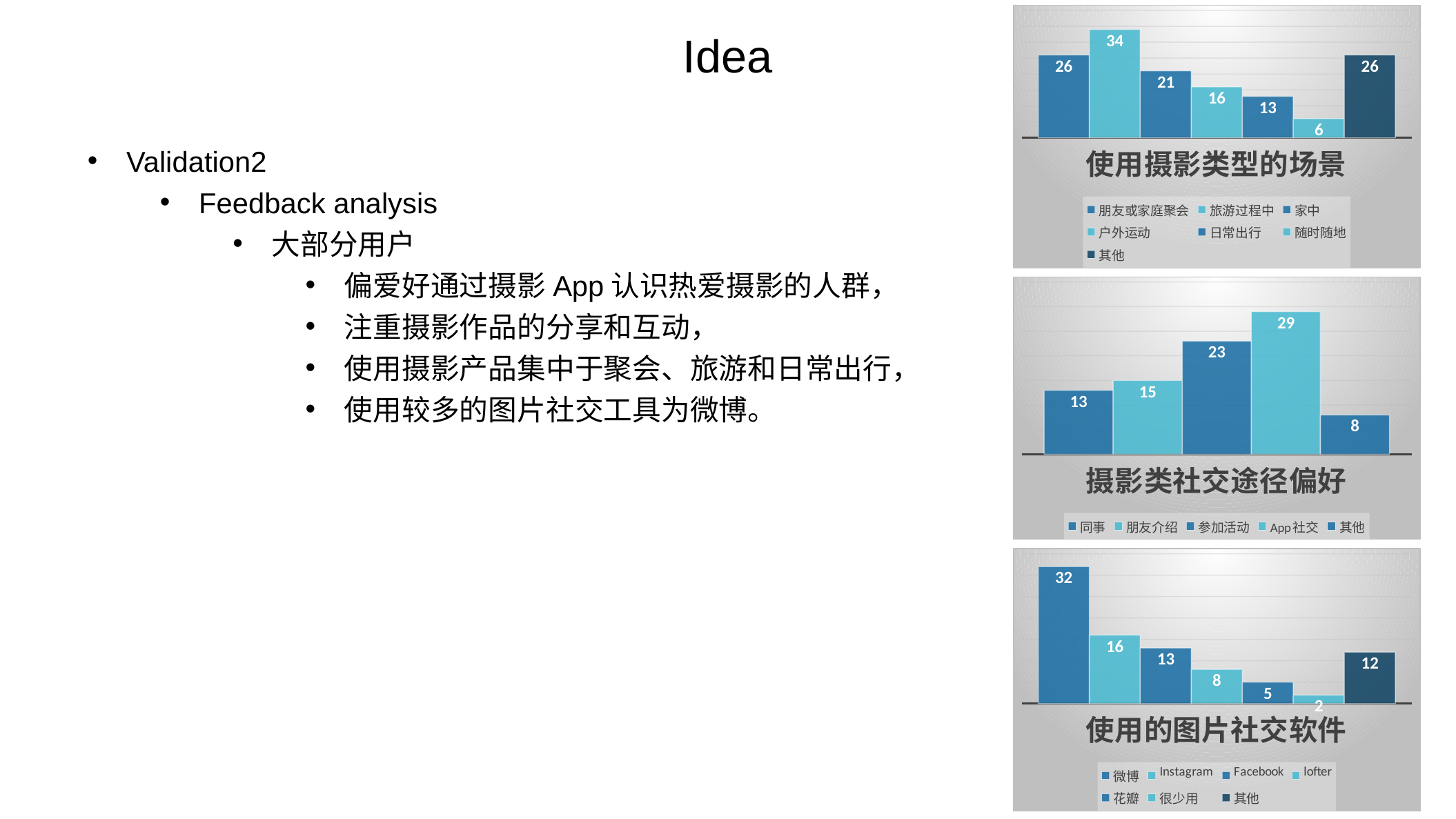

### Chart

| Category | 朋友或家庭聚会 | 旅游过程中 | 家中 | 户外运动 | 日常出行 | 随时随地 | 其他 |
|---|---|---|---|---|---|---|---|
| 使用摄影类型的场景 | 26.0 | 34.0 | 21.0 | 16.0 | 13.0 | 6.0 | 26.0 |
Idea
Validation2
Feedback analysis
大部分用户
偏爱好通过摄影App认识热爱摄影的人群，
注重摄影作品的分享和互动，
使用摄影产品集中于聚会、旅游和日常出行，
使用较多的图片社交工具为微博。

### Chart

| Category | 同事 | 朋友介绍 | 参加活动 | App社交 | 其他 |
|---|---|---|---|---|---|
| 摄影类社交途径偏好 | 13.0 | 15.0 | 23.0 | 29.0 | 8.0 |

### Chart

| Category | 微博 | Instagram | Facebook | lofter | 花瓣 | 很少用 | 其他 |
|---|---|---|---|---|---|---|---|
| 使用的图片社交软件 | 32.0 | 16.0 | 13.0 | 8.0 | 5.0 | 2.0 | 12.0 |